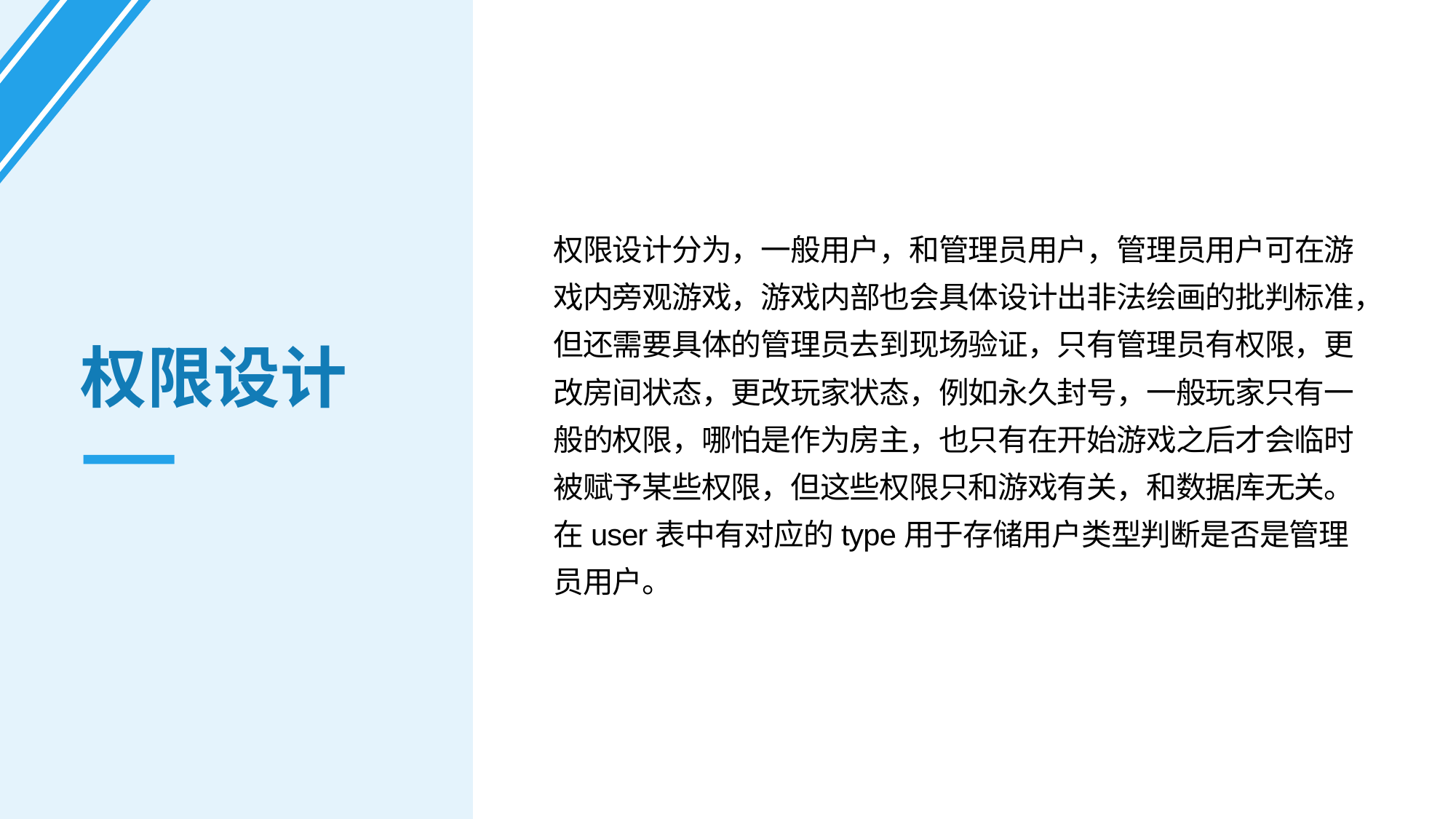

权限设计分为，一般用户，和管理员用户，管理员用户可在游戏内旁观游戏，游戏内部也会具体设计出非法绘画的批判标准，但还需要具体的管理员去到现场验证，只有管理员有权限，更改房间状态，更改玩家状态，例如永久封号，一般玩家只有一般的权限，哪怕是作为房主，也只有在开始游戏之后才会临时被赋予某些权限，但这些权限只和游戏有关，和数据库无关。在user表中有对应的type用于存储用户类型判断是否是管理员用户。
权限设计